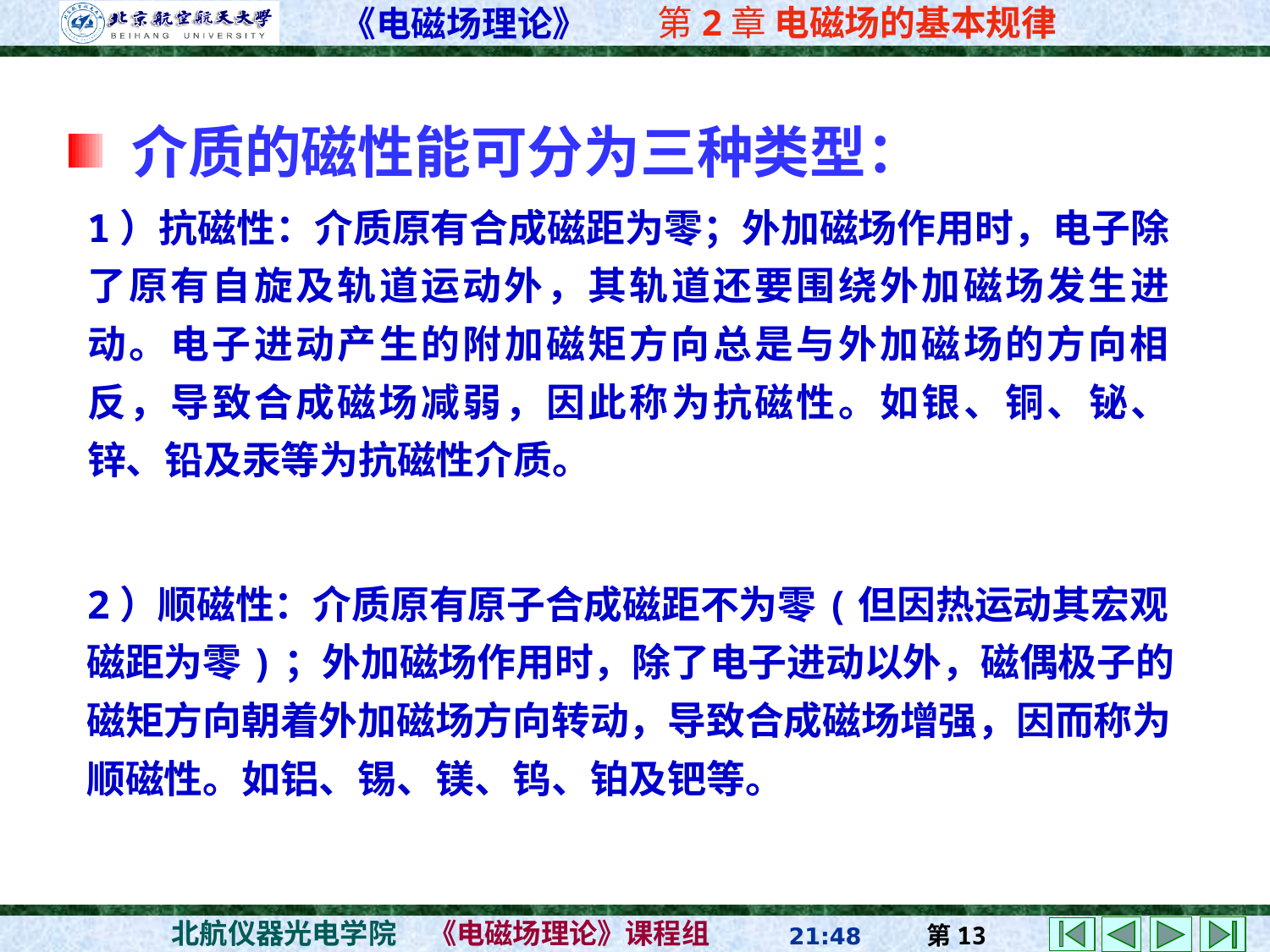

介质的磁性能可分为三种类型：
1）抗磁性：介质原有合成磁距为零；外加磁场作用时，电子除了原有自旋及轨道运动外，其轨道还要围绕外加磁场发生进动。电子进动产生的附加磁矩方向总是与外加磁场的方向相反，导致合成磁场减弱，因此称为抗磁性。如银、铜、铋、锌、铅及汞等为抗磁性介质。
2）顺磁性：介质原有原子合成磁距不为零(但因热运动其宏观磁距为零)；外加磁场作用时，除了电子进动以外，磁偶极子的磁矩方向朝着外加磁场方向转动，导致合成磁场增强，因而称为顺磁性。如铝、锡、镁、钨、铂及钯等。